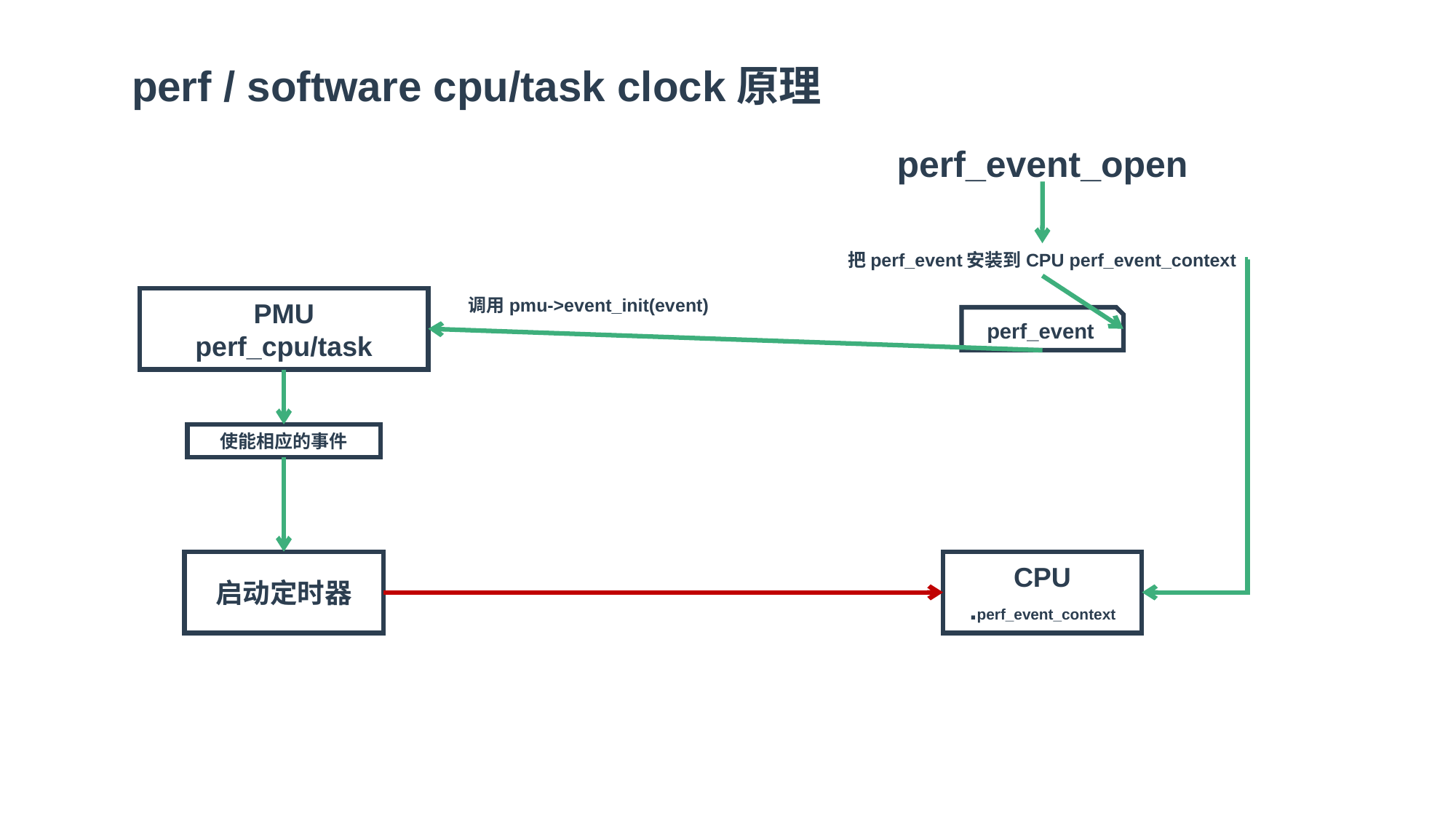

perf / software cpu/task clock原理
perf_event_open
把perf_event安装到CPU perf_event_context
PMU
perf_cpu/task
调用pmu->event_init(event)
perf_event
使能相应的事件
启动定时器
CPU
.perf_event_context